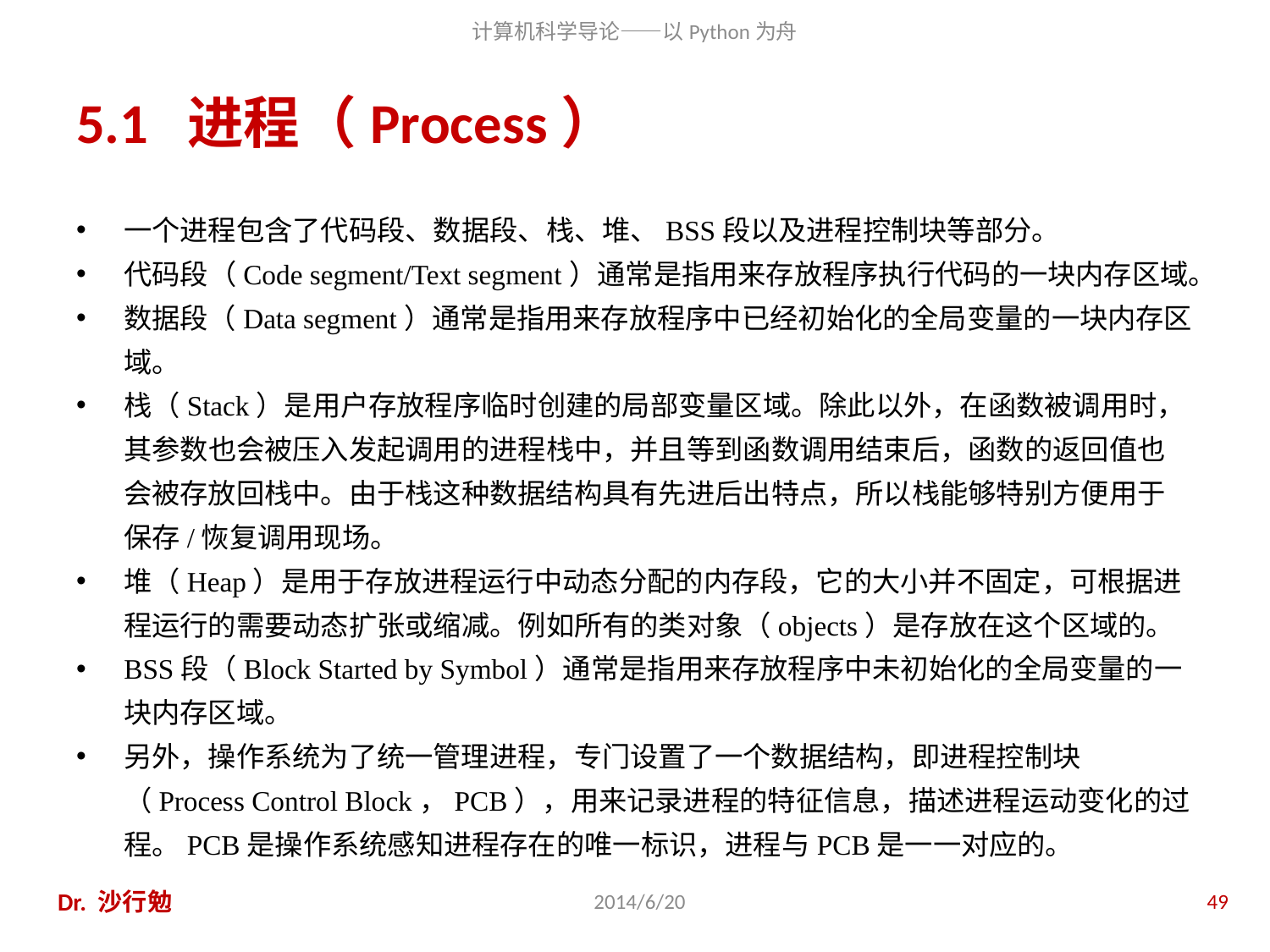

# 5.1  进程（Process）
一个进程包含了代码段、数据段、栈、堆、BSS段以及进程控制块等部分。
代码段（Code segment/Text segment）通常是指用来存放程序执行代码的一块内存区域。
数据段（Data segment）通常是指用来存放程序中已经初始化的全局变量的一块内存区域。
栈（Stack）是用户存放程序临时创建的局部变量区域。除此以外，在函数被调用时，其参数也会被压入发起调用的进程栈中，并且等到函数调用结束后，函数的返回值也会被存放回栈中。由于栈这种数据结构具有先进后出特点，所以栈能够特别方便用于保存/恢复调用现场。
堆（Heap）是用于存放进程运行中动态分配的内存段，它的大小并不固定，可根据进程运行的需要动态扩张或缩减。例如所有的类对象（objects）是存放在这个区域的。
BSS段（Block Started by Symbol）通常是指用来存放程序中未初始化的全局变量的一块内存区域。
另外，操作系统为了统一管理进程，专门设置了一个数据结构，即进程控制块（Process Control Block，PCB），用来记录进程的特征信息，描述进程运动变化的过程。PCB是操作系统感知进程存在的唯一标识，进程与PCB是一一对应的。
Dr. 沙行勉
2014/6/20
49